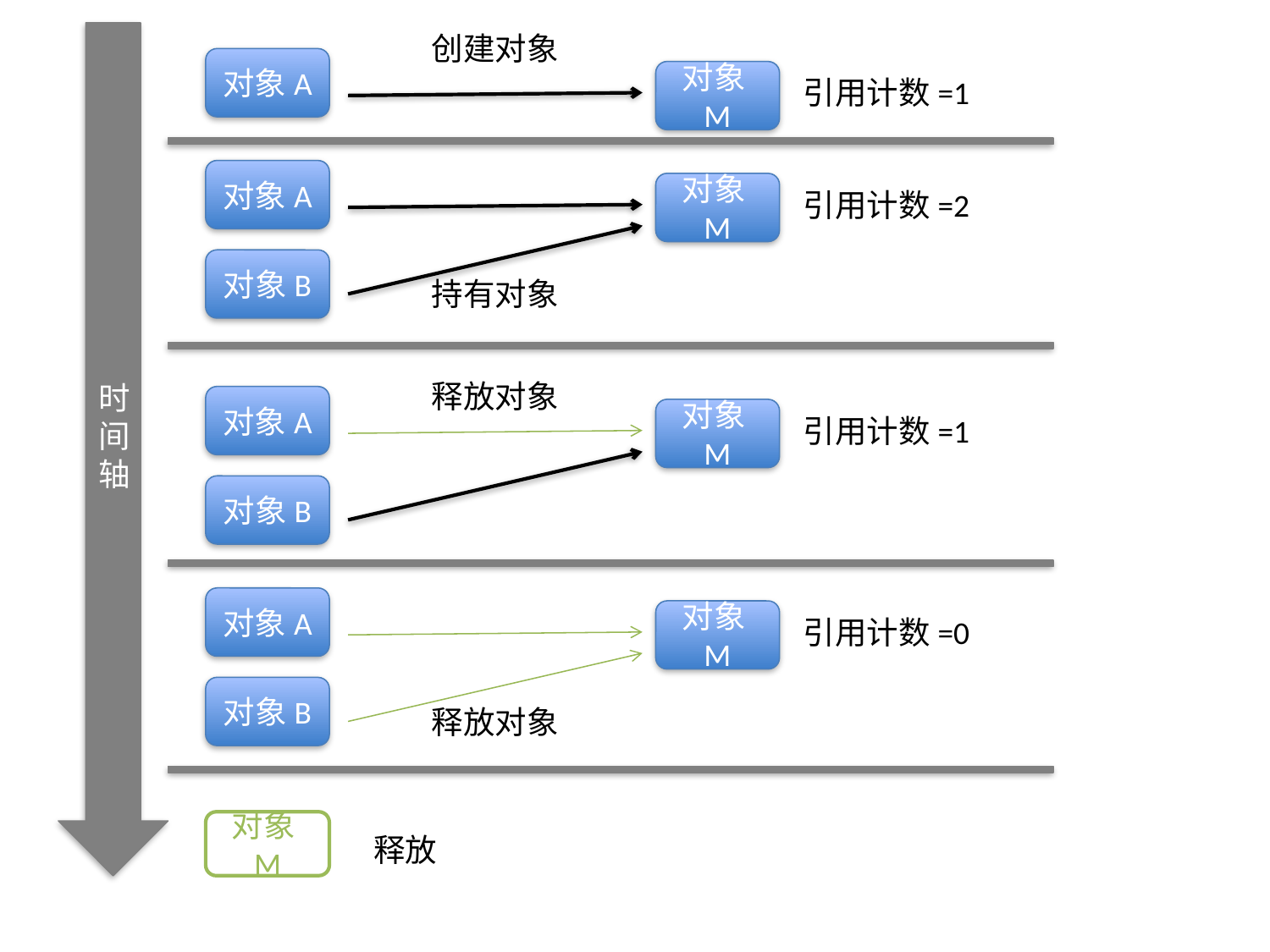

时间轴
创建对象
对象A
对象M
引用计数=1

对象A
对象M
引用计数=2
对象B
持有对象

释放对象
对象A
对象M
引用计数=1
对象B

对象A
对象M
引用计数=0
对象B
释放对象

对象M
释放